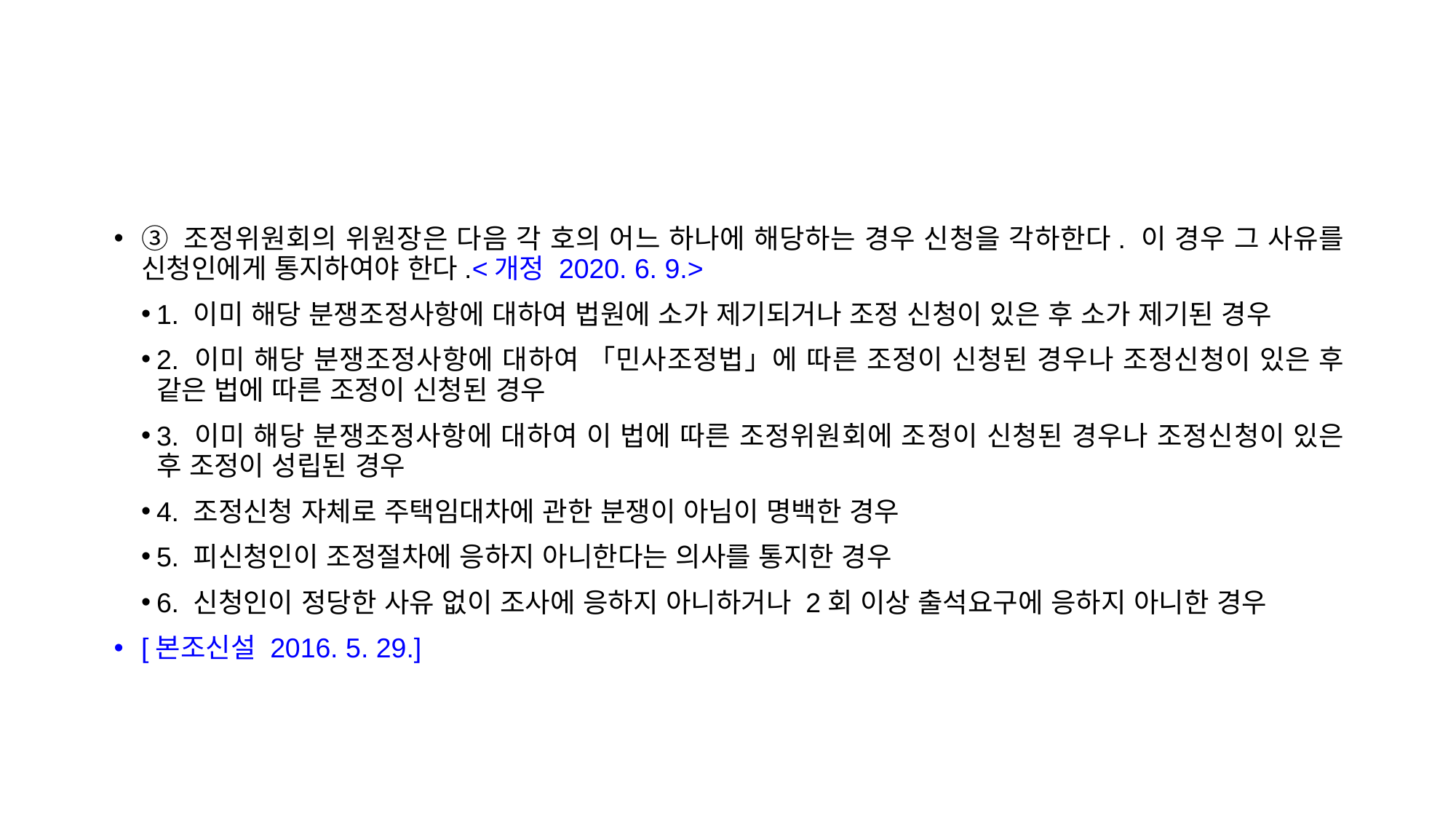

③ 조정위원회의 위원장은 다음 각 호의 어느 하나에 해당하는 경우 신청을 각하한다. 이 경우 그 사유를 신청인에게 통지하여야 한다.<개정 2020. 6. 9.>
1. 이미 해당 분쟁조정사항에 대하여 법원에 소가 제기되거나 조정 신청이 있은 후 소가 제기된 경우
2. 이미 해당 분쟁조정사항에 대하여 「민사조정법」에 따른 조정이 신청된 경우나 조정신청이 있은 후 같은 법에 따른 조정이 신청된 경우
3. 이미 해당 분쟁조정사항에 대하여 이 법에 따른 조정위원회에 조정이 신청된 경우나 조정신청이 있은 후 조정이 성립된 경우
4. 조정신청 자체로 주택임대차에 관한 분쟁이 아님이 명백한 경우
5. 피신청인이 조정절차에 응하지 아니한다는 의사를 통지한 경우
6. 신청인이 정당한 사유 없이 조사에 응하지 아니하거나 2회 이상 출석요구에 응하지 아니한 경우
[본조신설 2016. 5. 29.]